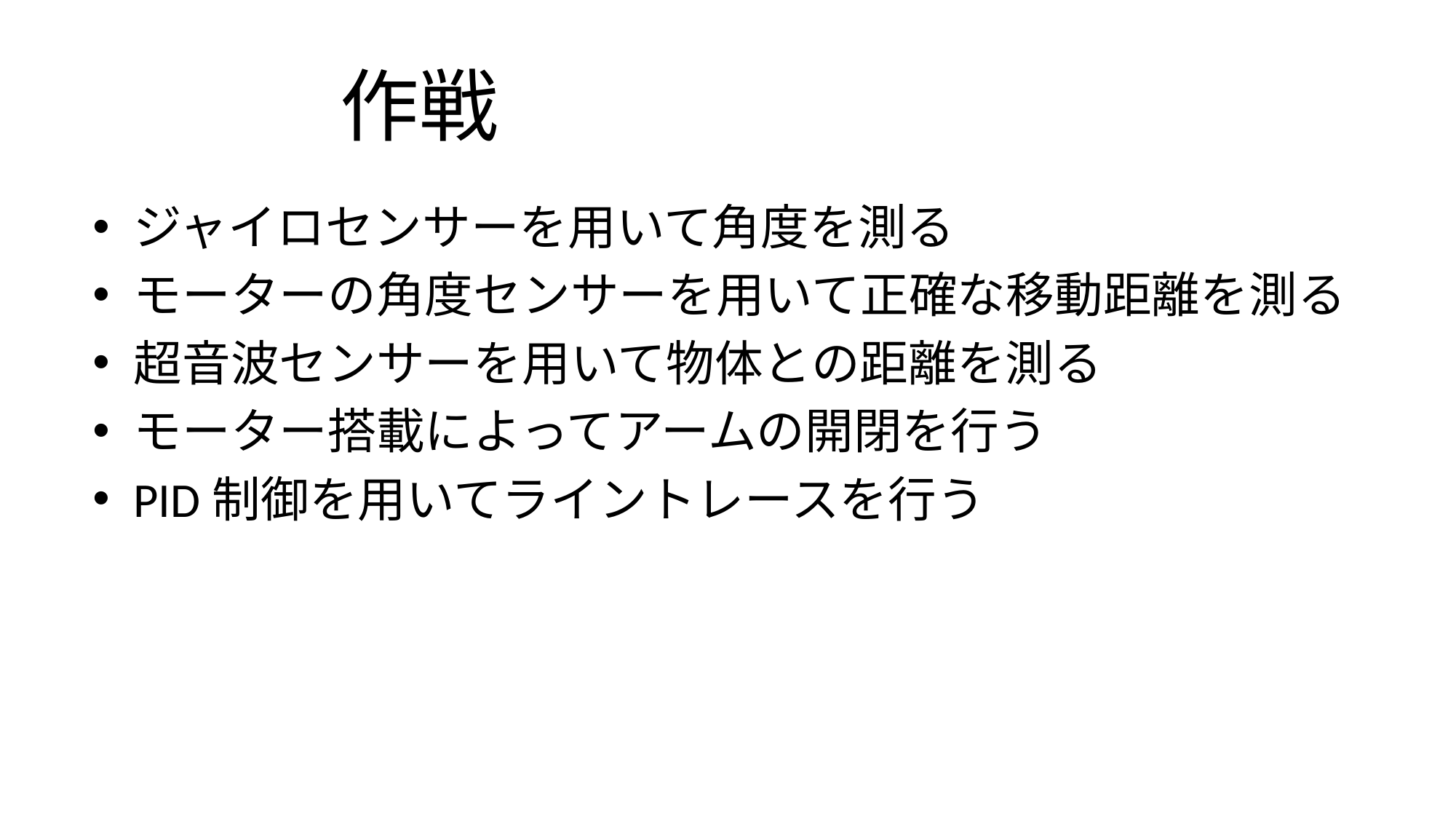

# 作戦
ジャイロセンサーを用いて角度を測る
モーターの角度センサーを用いて正確な移動距離を測る
超音波センサーを用いて物体との距離を測る
モーター搭載によってアームの開閉を行う
PID制御を用いてライントレースを行う